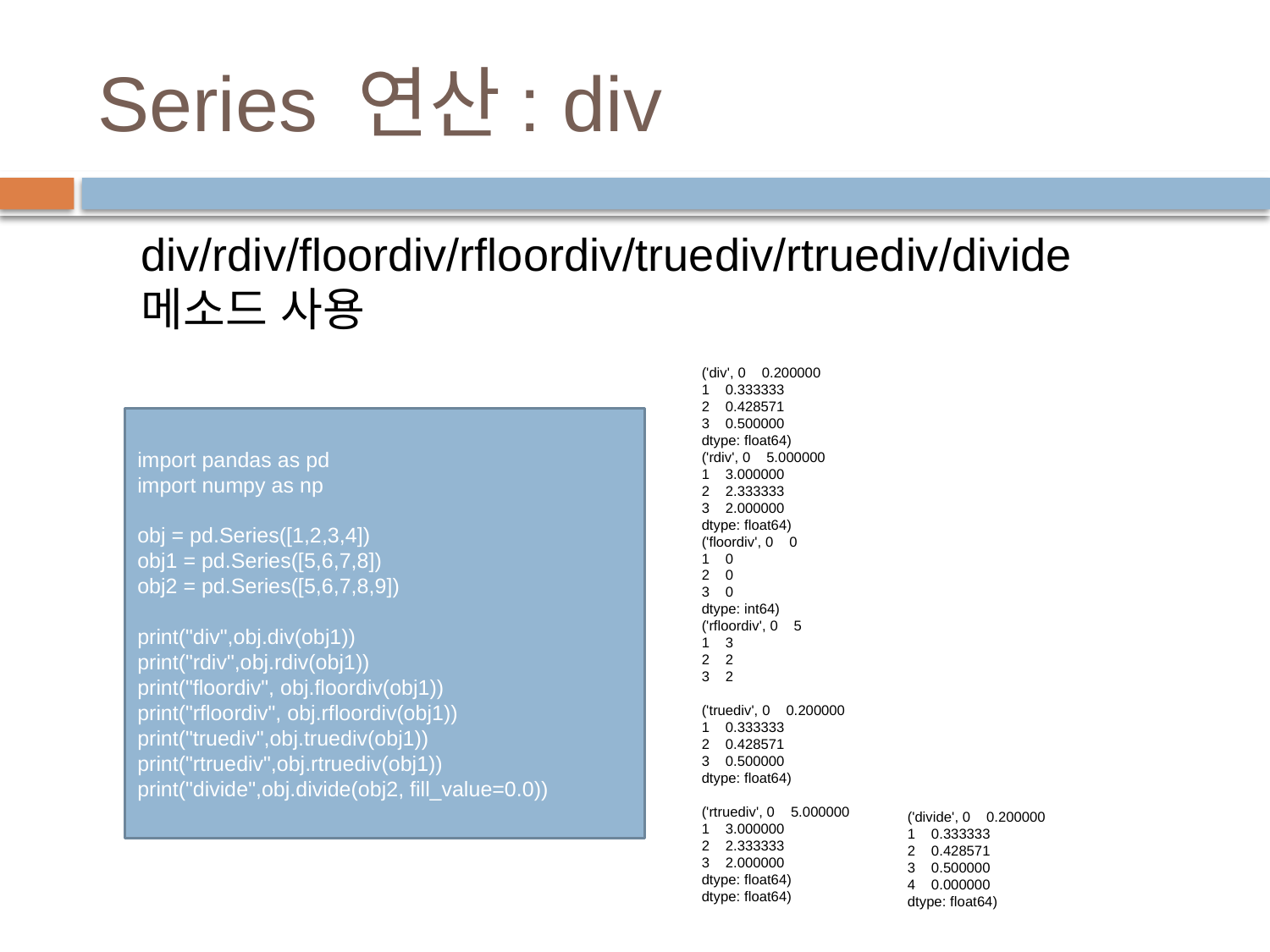

# Series 연산: div
div/rdiv/floordiv/rfloordiv/truediv/rtruediv/divide 메소드 사용
('div', 0    0.200000
1    0.333333
2    0.428571
3    0.500000
dtype: float64)
('rdiv', 0    5.000000
1    3.000000
2    2.333333
3    2.000000
dtype: float64)
('floordiv', 0    0
1    0
2    0
3    0
dtype: int64)
('rfloordiv', 0    5
1    3
2    2
3    2

('truediv', 0    0.200000
1    0.333333
2    0.428571
3    0.500000
dtype: float64)

('rtruediv', 0    5.000000
1    3.000000
2    2.333333
3    2.000000
dtype: float64)
dtype: float64)
import pandas as pd
import numpy as np

obj = pd.Series([1,2,3,4])
obj1 = pd.Series([5,6,7,8])
obj2 = pd.Series([5,6,7,8,9])

print("div",obj.div(obj1))
print("rdiv",obj.rdiv(obj1))
print("floordiv", obj.floordiv(obj1))
print("rfloordiv", obj.rfloordiv(obj1))
print("truediv",obj.truediv(obj1))
print("rtruediv",obj.rtruediv(obj1))
print("divide",obj.divide(obj2, fill_value=0.0))
('divide', 0    0.200000
1    0.333333
2    0.428571
3    0.500000
4    0.000000
dtype: float64)